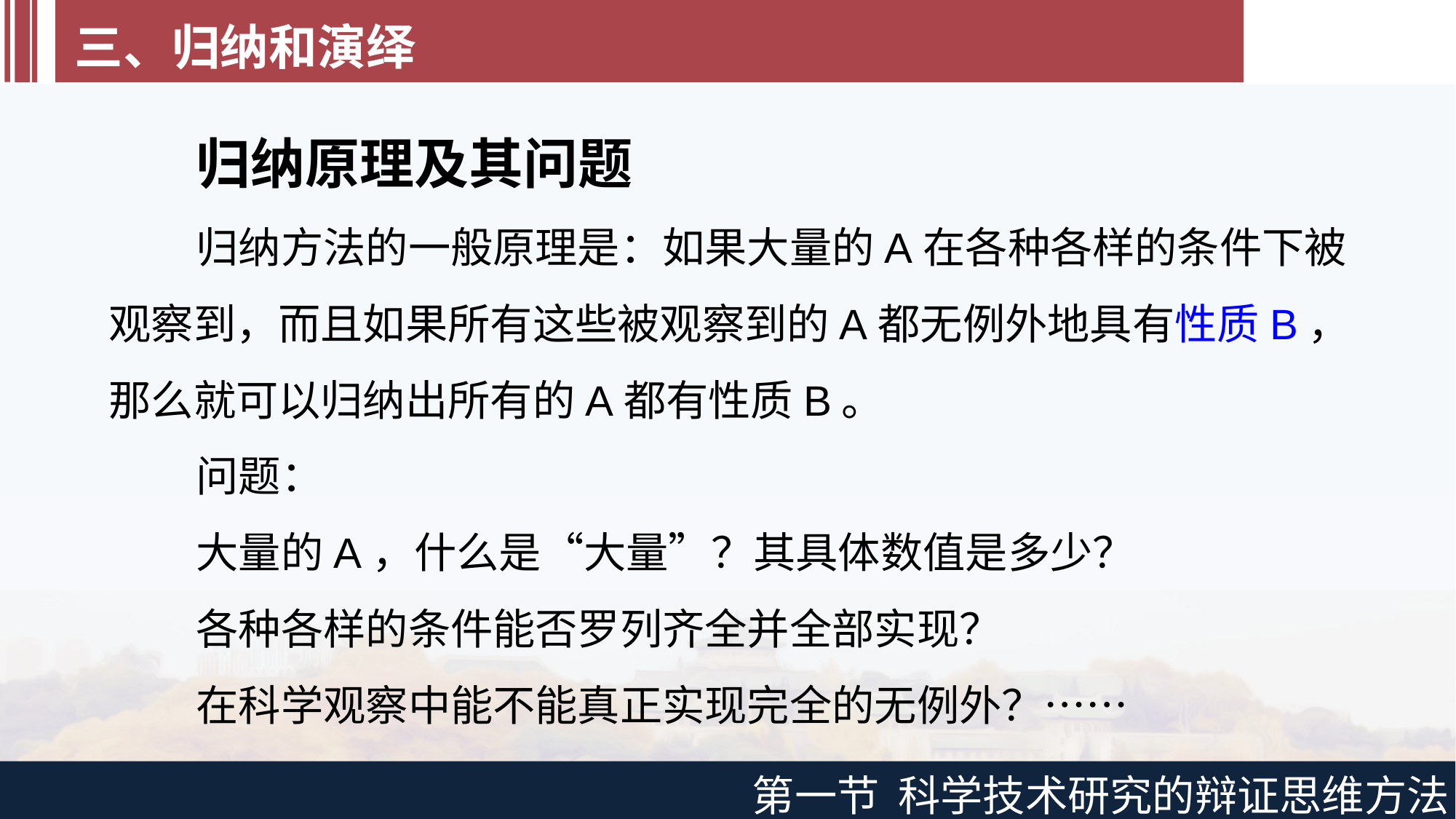

三、归纳和演绎
归纳原理及其问题
归纳方法的一般原理是：如果大量的A在各种各样的条件下被观察到，而且如果所有这些被观察到的A都无例外地具有性质B，那么就可以归纳出所有的A都有性质B。
问题：
大量的A，什么是“大量”？其具体数值是多少？
各种各样的条件能否罗列齐全并全部实现？
在科学观察中能不能真正实现完全的无例外？……
第一节  科学技术研究的辩证思维方法